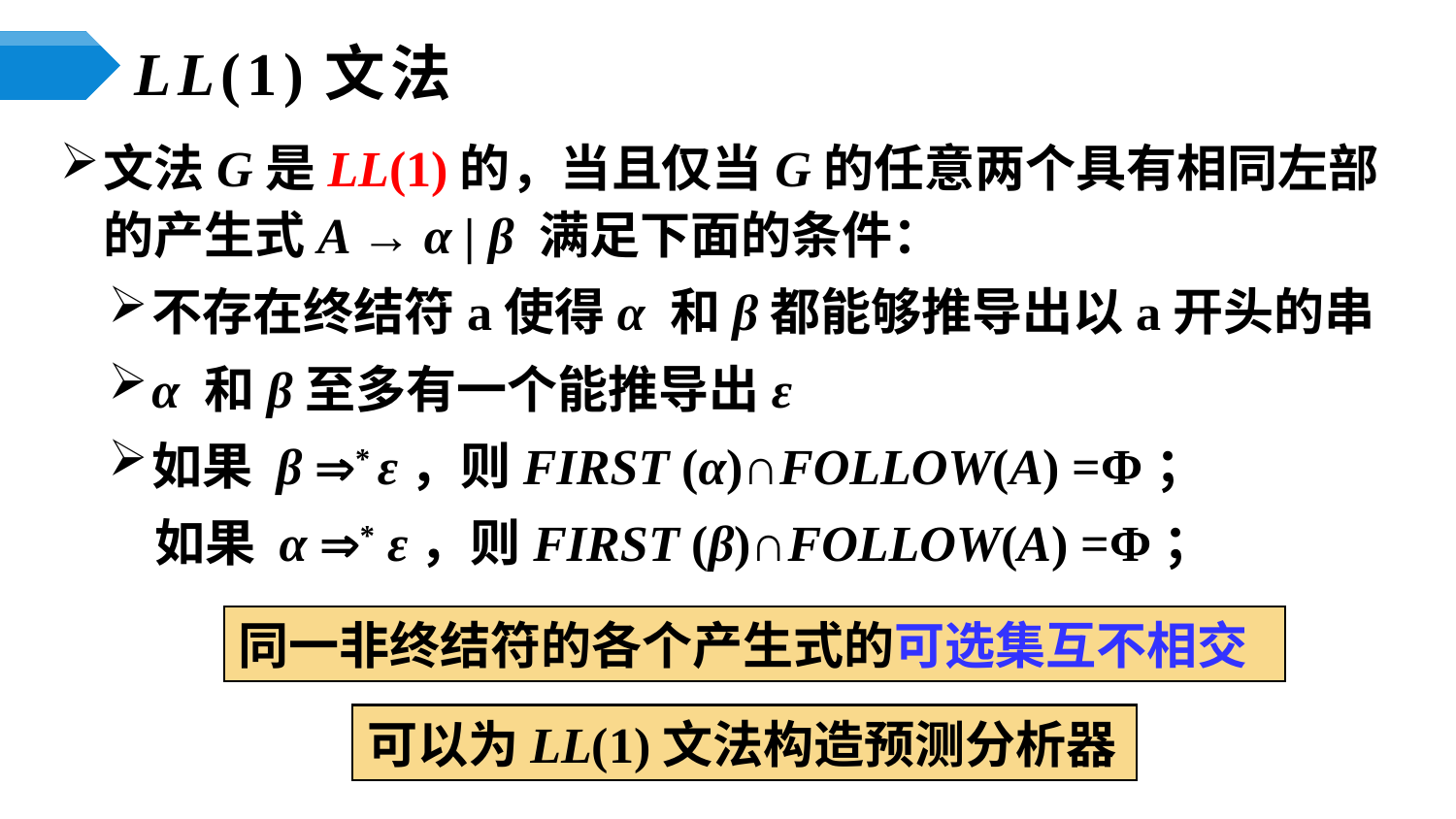

# LL(1)文法
文法G是LL(1)的，当且仅当G的任意两个具有相同左部的产生式A → α | β 满足下面的条件：
不存在终结符a使得α 和β都能够推导出以a开头的串
α 和β至多有一个能推导出ε
如果 β ⇒* ε，则FIRST (α)∩FOLLOW(A) =Φ；
   如果 α ⇒* ε，则FIRST (β)∩FOLLOW(A) =Φ；

同一非终结符的各个产生式的可选集互不相交
可以为LL(1)文法构造预测分析器